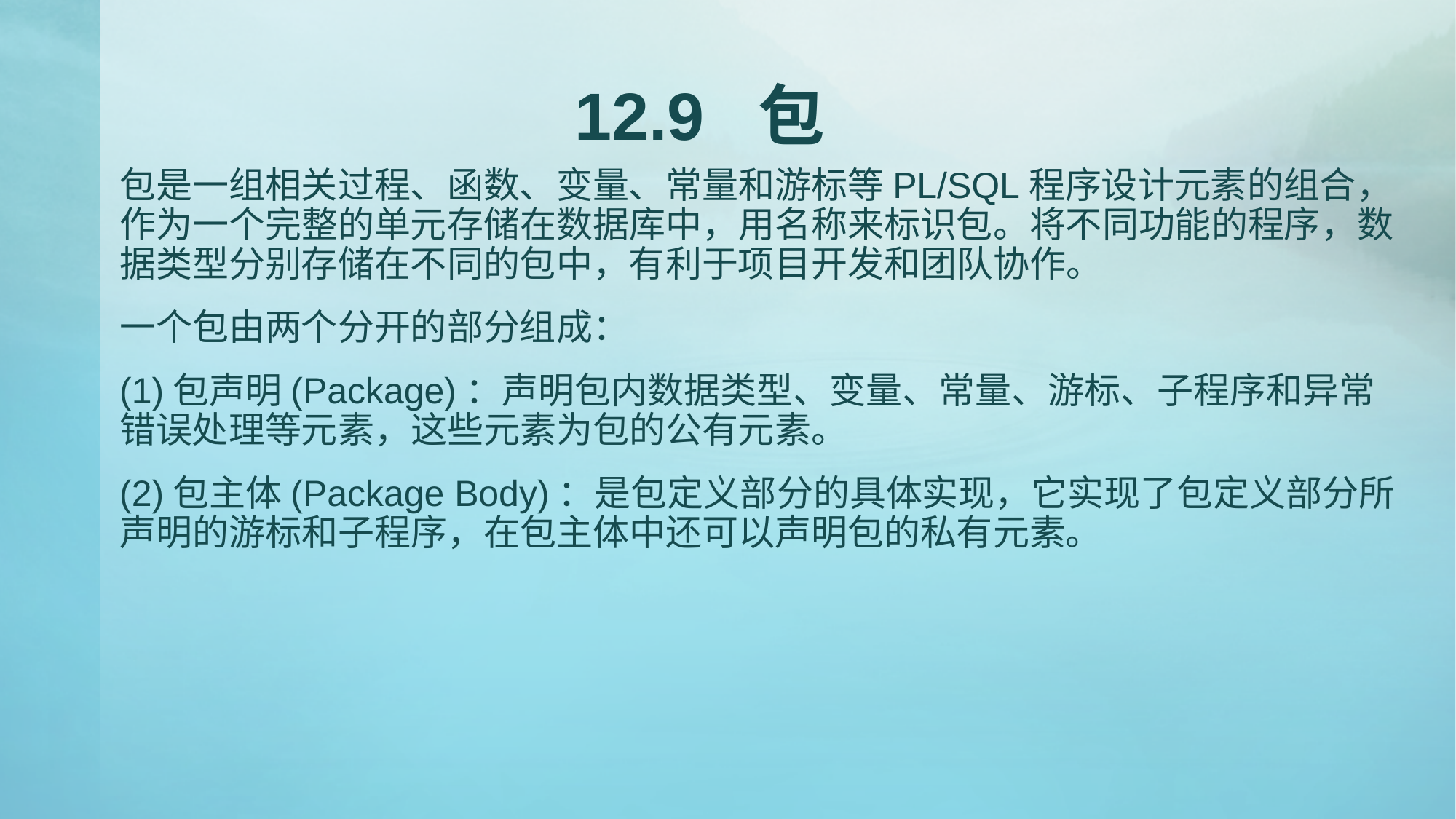

# 12.9  包
包是一组相关过程、函数、变量、常量和游标等PL/SQL程序设计元素的组合，作为一个完整的单元存储在数据库中，用名称来标识包。将不同功能的程序，数据类型分别存储在不同的包中，有利于项目开发和团队协作。
一个包由两个分开的部分组成：
(1)包声明(Package)：声明包内数据类型、变量、常量、游标、子程序和异常错误处理等元素，这些元素为包的公有元素。
(2)包主体(Package Body)：是包定义部分的具体实现，它实现了包定义部分所声明的游标和子程序，在包主体中还可以声明包的私有元素。